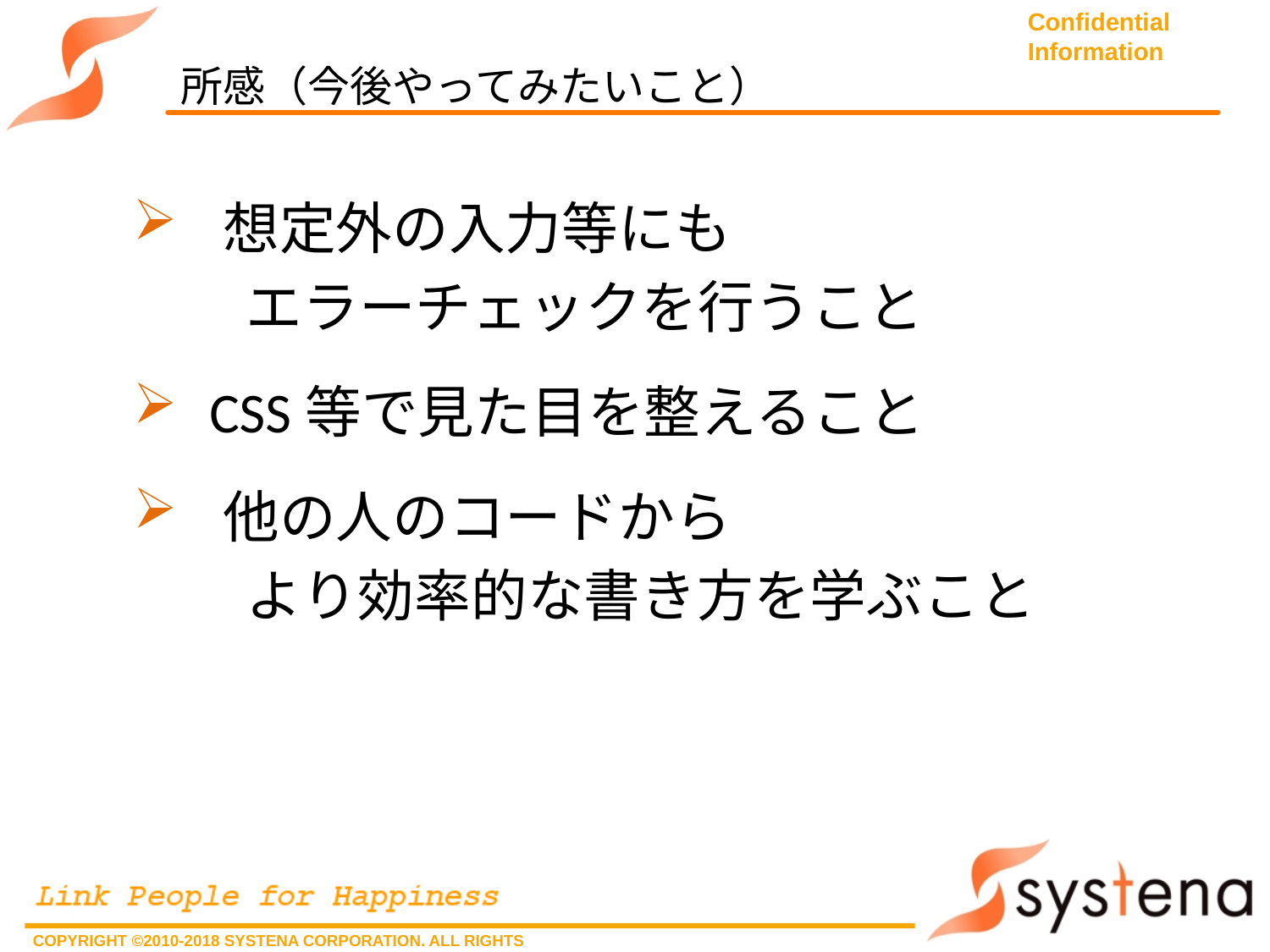

# 所感（今後やってみたいこと）
 想定外の入力等にも
　　エラーチェックを行うこと

 CSS等で見た目を整えること

 他の人のコードから
　　より効率的な書き方を学ぶこと